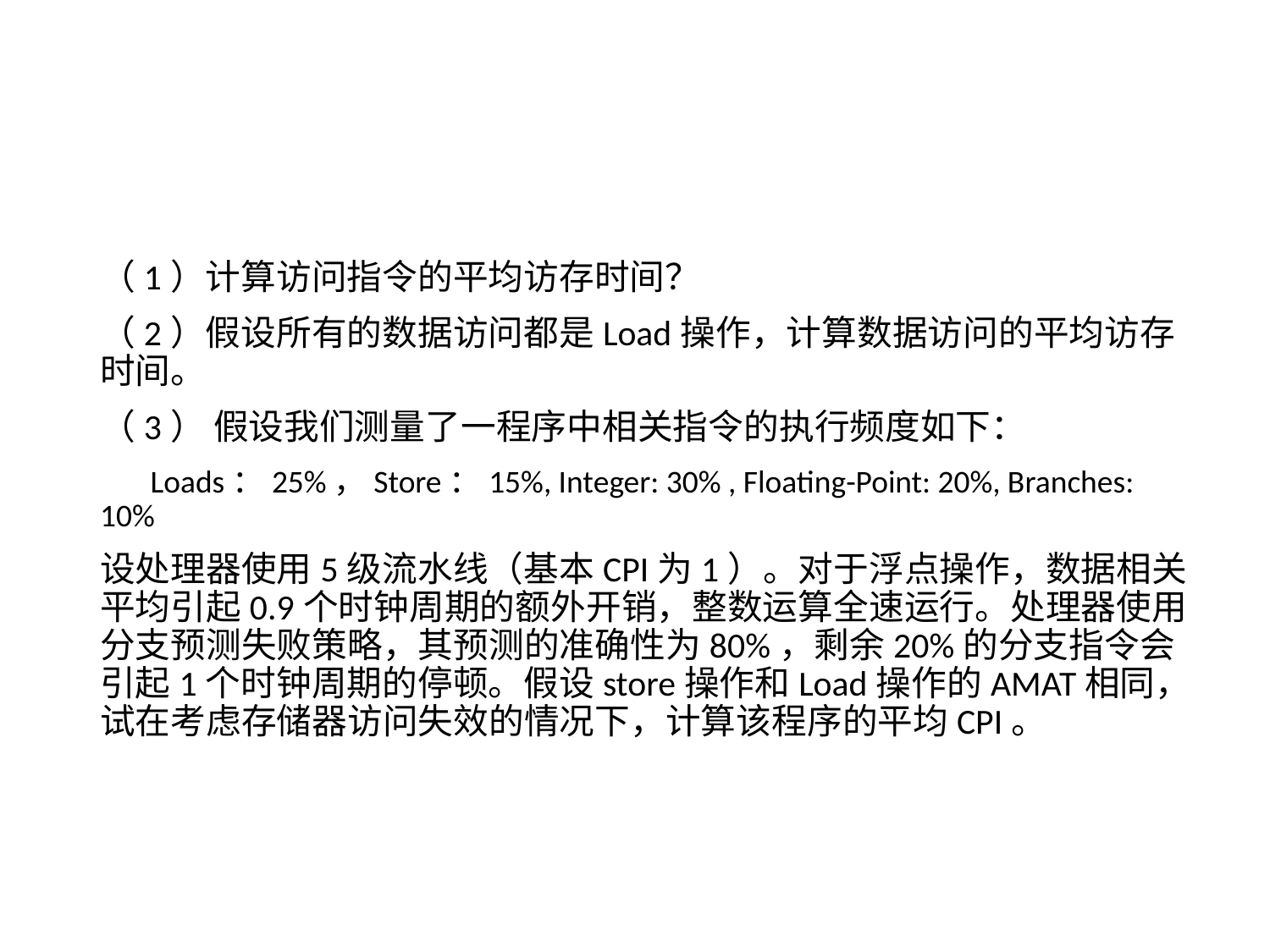

#
（1）计算访问指令的平均访存时间？
（2）假设所有的数据访问都是Load操作，计算数据访问的平均访存时间。
（3） 假设我们测量了一程序中相关指令的执行频度如下：
       Loads：25%，Store：15%, Integer: 30% , Floating-Point: 20%, Branches: 10%
设处理器使用5级流水线（基本CPI为1）。对于浮点操作，数据相关平均引起0.9个时钟周期的额外开销，整数运算全速运行。处理器使用分支预测失败策略，其预测的准确性为80%，剩余20%的分支指令会引起1个时钟周期的停顿。假设store操作和Load操作的AMAT相同，试在考虑存储器访问失效的情况下，计算该程序的平均CPI。